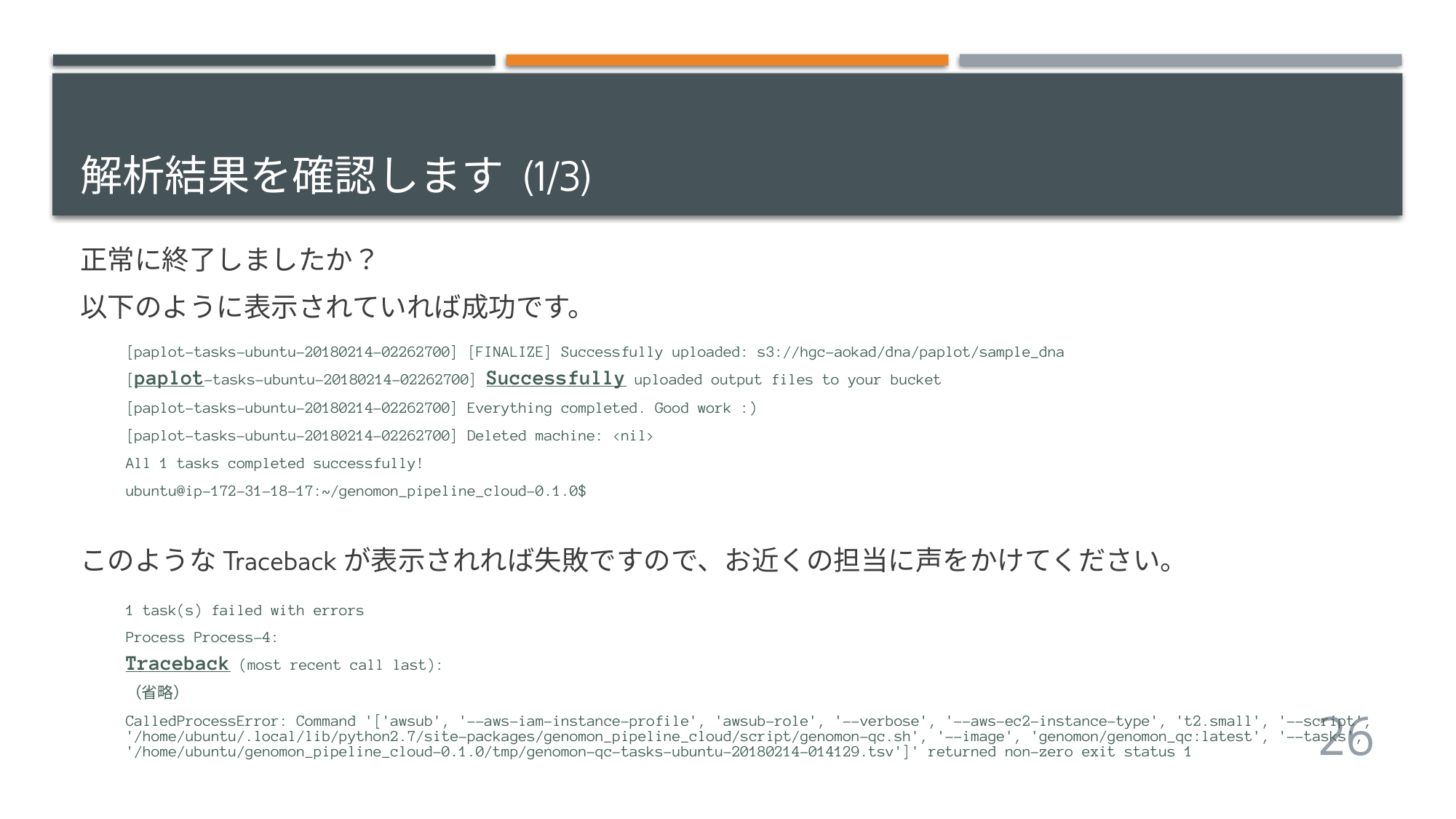

# 解析結果を確認します (1/3)
正常に終了しましたか？
以下のように表示されていれば成功です。
[paplot-tasks-ubuntu-20180214-02262700] [FINALIZE] Successfully uploaded: s3://hgc-aokad/dna/paplot/sample_dna
[paplot-tasks-ubuntu-20180214-02262700] Successfully uploaded output files to your bucket
[paplot-tasks-ubuntu-20180214-02262700] Everything completed. Good work :)
[paplot-tasks-ubuntu-20180214-02262700] Deleted machine: <nil>
All 1 tasks completed successfully!
ubuntu@ip-172-31-18-17:~/genomon_pipeline_cloud-0.1.0$
このようなTracebackが表示されれば失敗ですので、お近くの担当に声をかけてください。
1 task(s) failed with errors
Process Process-4:
Traceback (most recent call last):
（省略）
CalledProcessError: Command '['awsub', '--aws-iam-instance-profile', 'awsub-role', '--verbose', '--aws-ec2-instance-type', 't2.small', '--script', '/home/ubuntu/.local/lib/python2.7/site-packages/genomon_pipeline_cloud/script/genomon-qc.sh', '--image', 'genomon/genomon_qc:latest', '--tasks', '/home/ubuntu/genomon_pipeline_cloud-0.1.0/tmp/genomon-qc-tasks-ubuntu-20180214-014129.tsv']' returned non-zero exit status 1

26